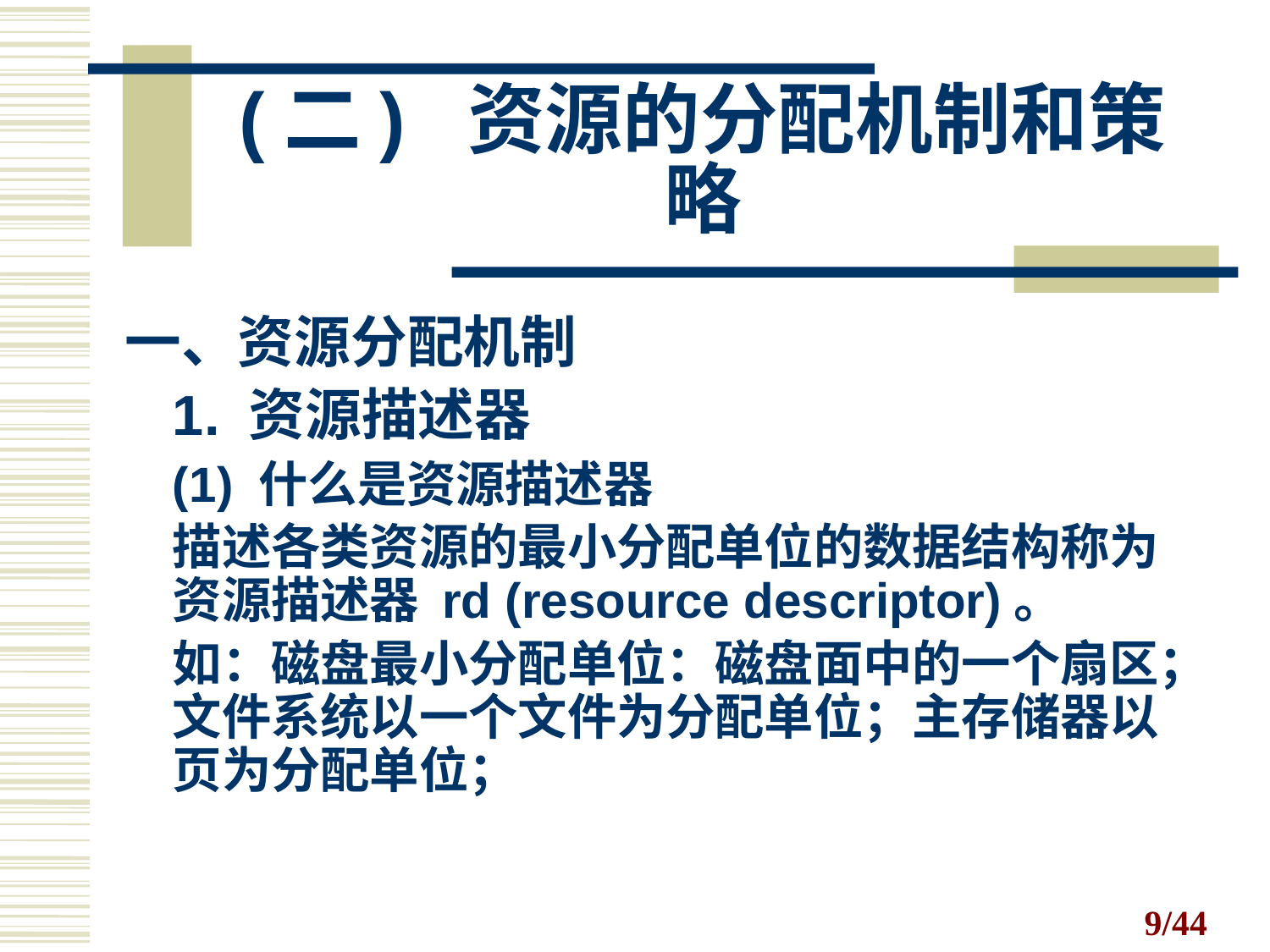

# (二)  资源的分配机制和策略
一、资源分配机制
  	1. 资源描述器
	(1) 什么是资源描述器
	描述各类资源的最小分配单位的数据结构称为资源描述器 rd (resource descriptor)。
	如：磁盘最小分配单位：磁盘面中的一个扇区；文件系统以一个文件为分配单位；主存储器以页为分配单位；
9/44